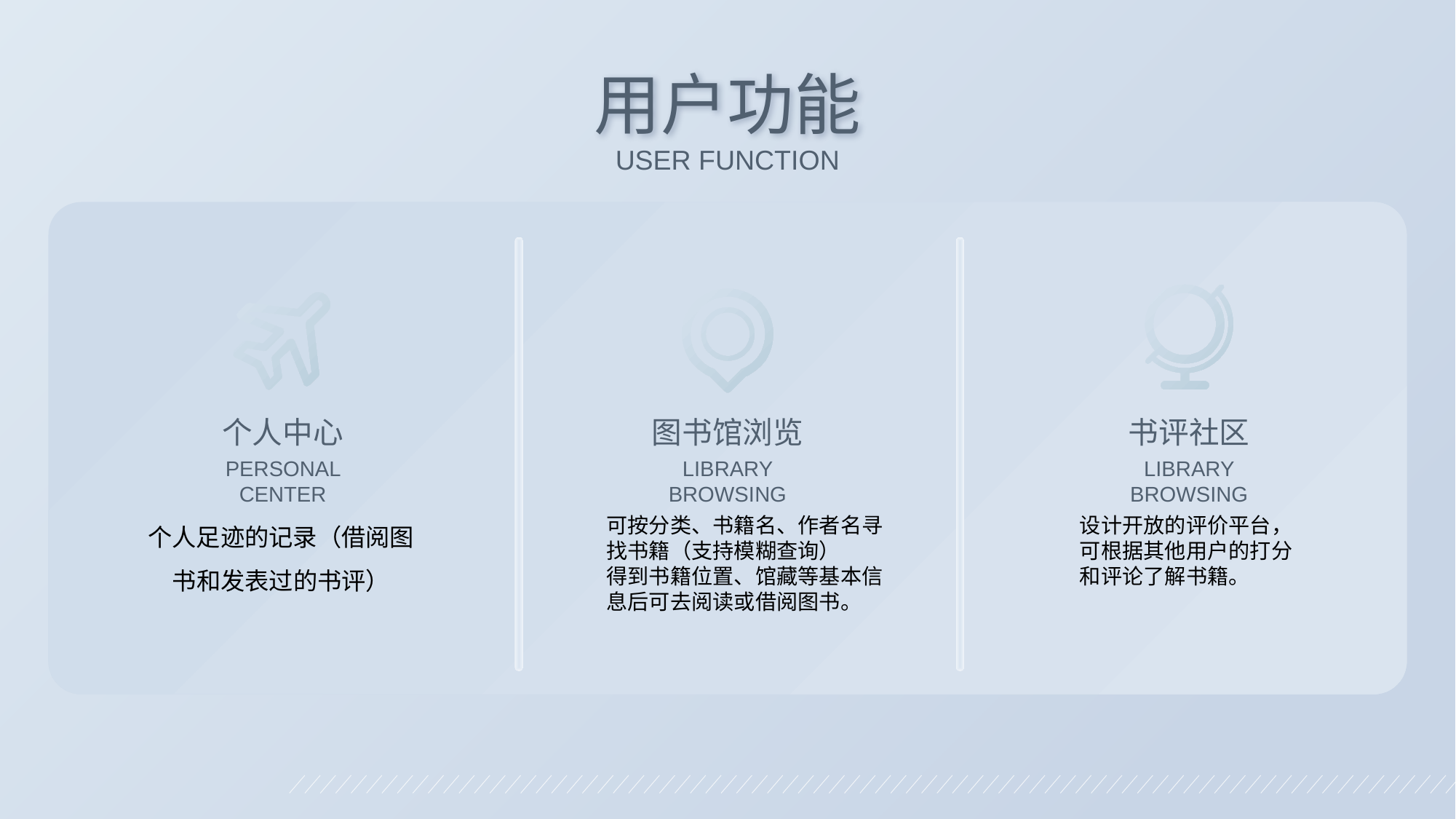

用户功能
User function

个人中心
Personal Center
图书馆浏览
Library browsing
书评社区
Library browsing

个人足迹的记录（借阅图书和发表过的书评）
设计开放的评价平台，可根据其他用户的打分和评论了解书籍。
可按分类、书籍名、作者名寻找书籍（支持模糊查询）
得到书籍位置、馆藏等基本信息后可去阅读或借阅图书。